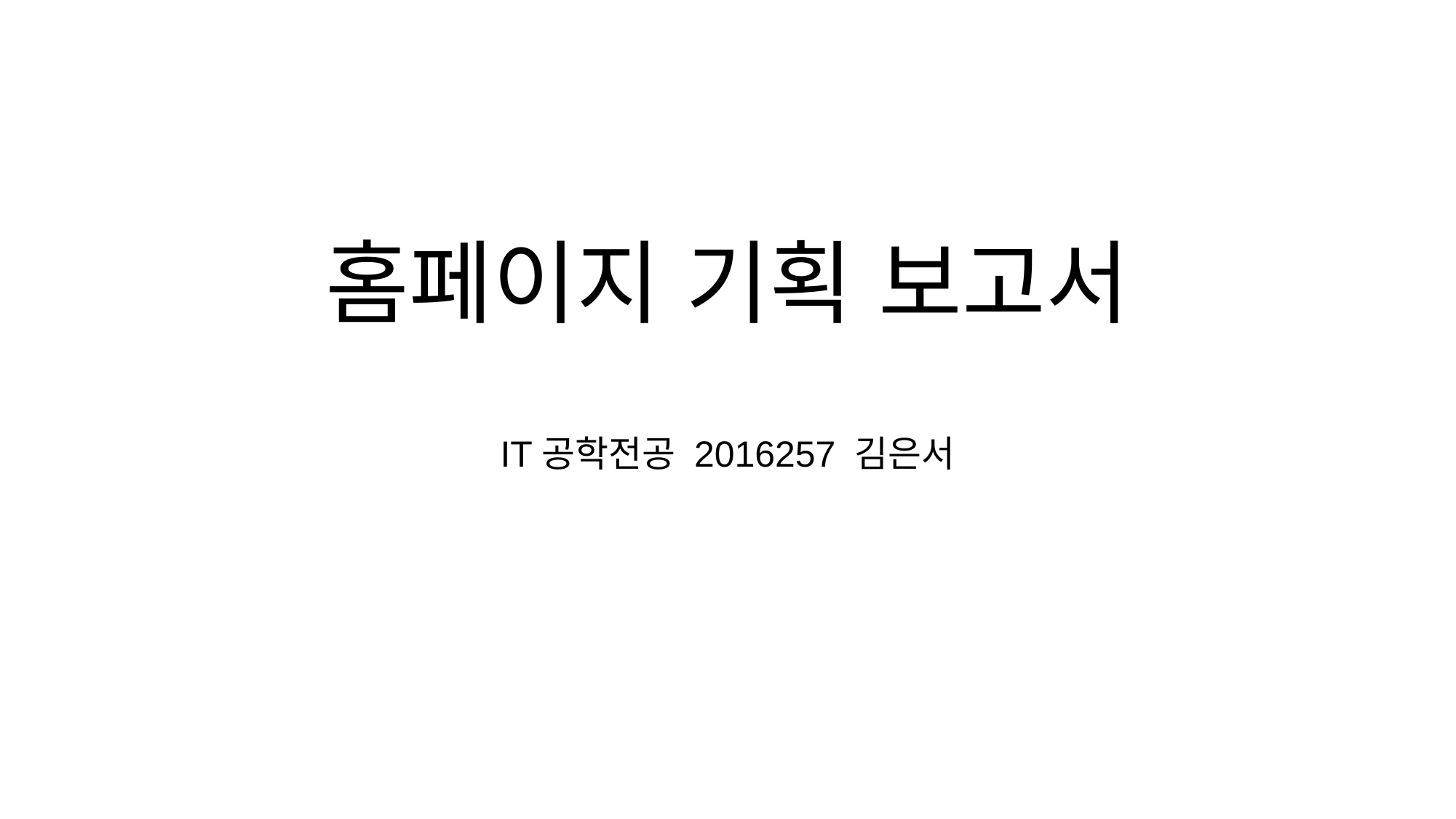

# 홈페이지 기획 보고서
IT공학전공 2016257 김은서